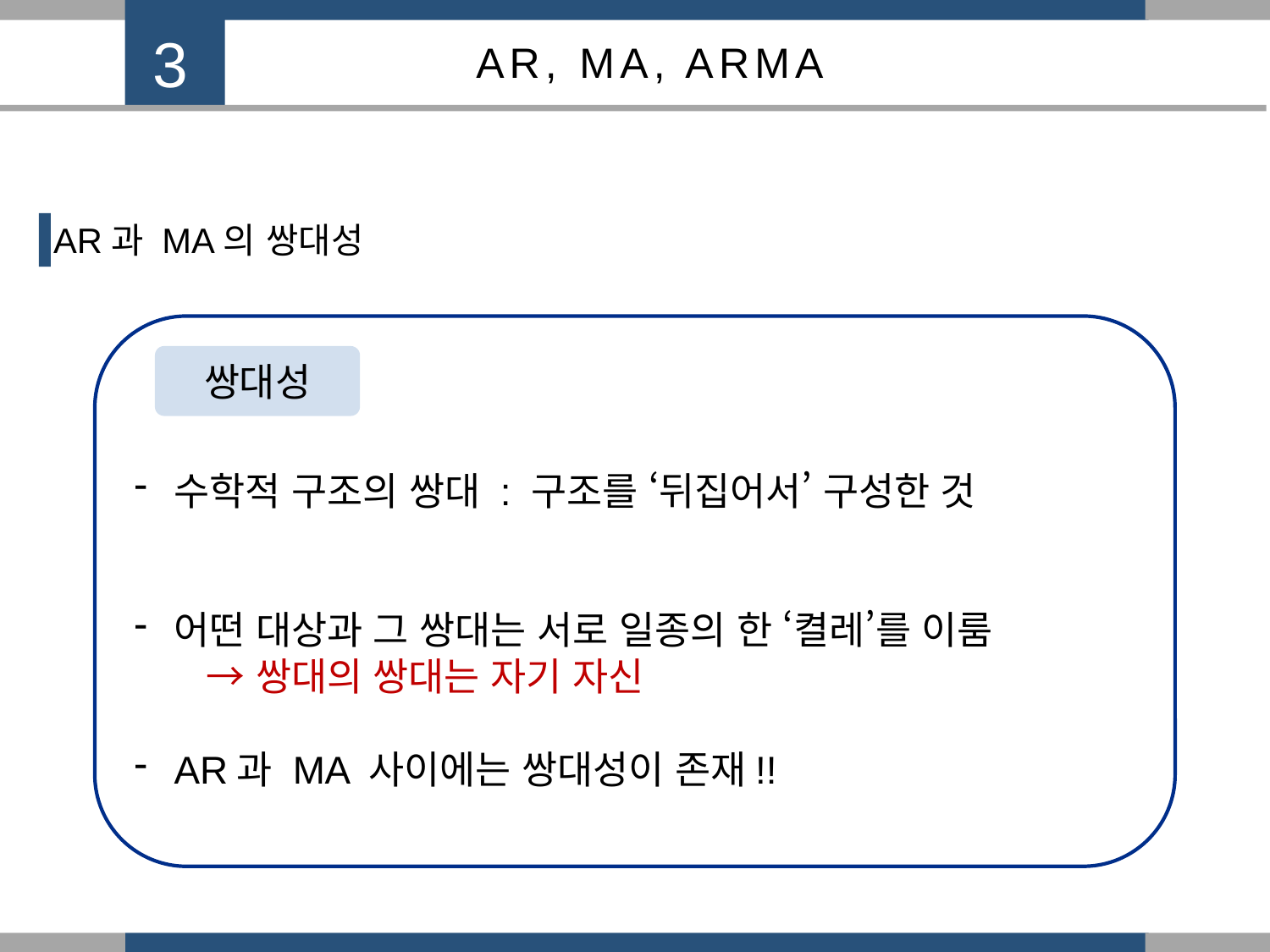

3
AR, MA, ARMA

AR과 MA의 쌍대성

수학적 구조의 쌍대 : 구조를 ‘뒤집어서’ 구성한 것

어떤 대상과 그 쌍대는 서로 일종의 한 ‘켤레’를 이룸
   → 쌍대의 쌍대는 자기 자신

AR과 MA 사이에는 쌍대성이 존재!!
쌍대성